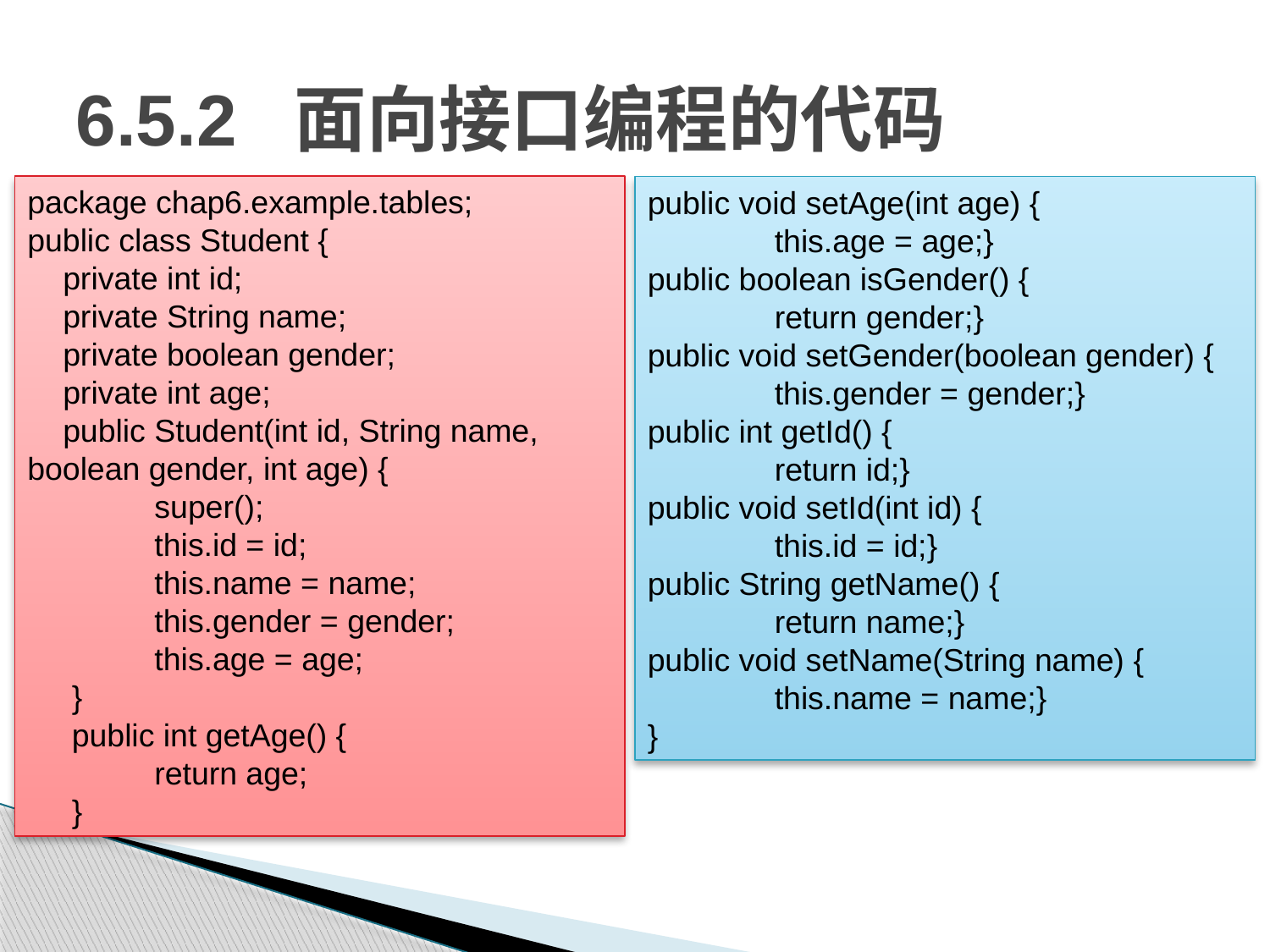

# 6.5.2  面向接口编程的代码
package chap6.example.tables;
public class Student {
    private int id;
    private String name;
    private boolean gender;
    private int age;
    public Student(int id, String name, boolean gender, int age) {
	super();
	this.id = id;
	this.name = name;
	this.gender = gender;
	this.age = age;
     }
     public int getAge() {
	return age;
     }
public void setAge(int age) {
	this.age = age;}
public boolean isGender() {
	return gender;}
public void setGender(boolean gender) {
	this.gender = gender;}
public int getId() {
	return id;}
public void setId(int id) {
	this.id = id;}
public String getName() {
	return name;}
public void setName(String name) {
	this.name = name;}
}